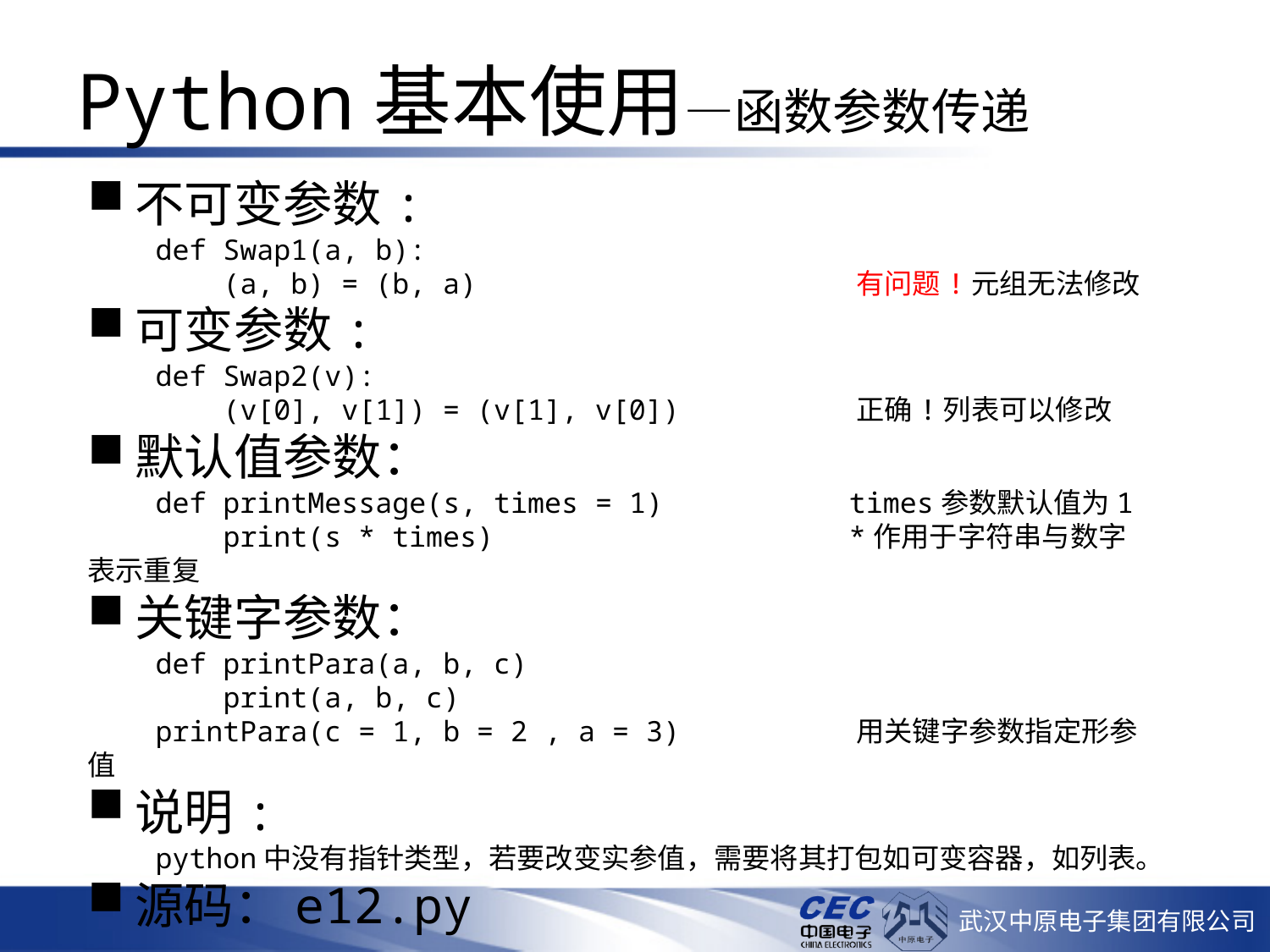

# Python基本使用—函数参数传递
不可变参数:
    def Swap1(a, b):
        (a, b) = (b, a)                      有问题!元组无法修改
可变参数:
    def Swap2(v):
        (v[0], v[1]) = (v[1], v[0])          正确!列表可以修改
默认值参数：
    def printMessage(s, times = 1)           times参数默认值为1
        print(s * times)                     *作用于字符串与数字表示重复
关键字参数：
    def printPara(a, b, c)
        print(a, b, c)
    printPara(c = 1, b = 2 , a = 3)          用关键字参数指定形参值
说明:
    python中没有指针类型，若要改变实参值，需要将其打包如可变容器，如列表。
源码：e12.py